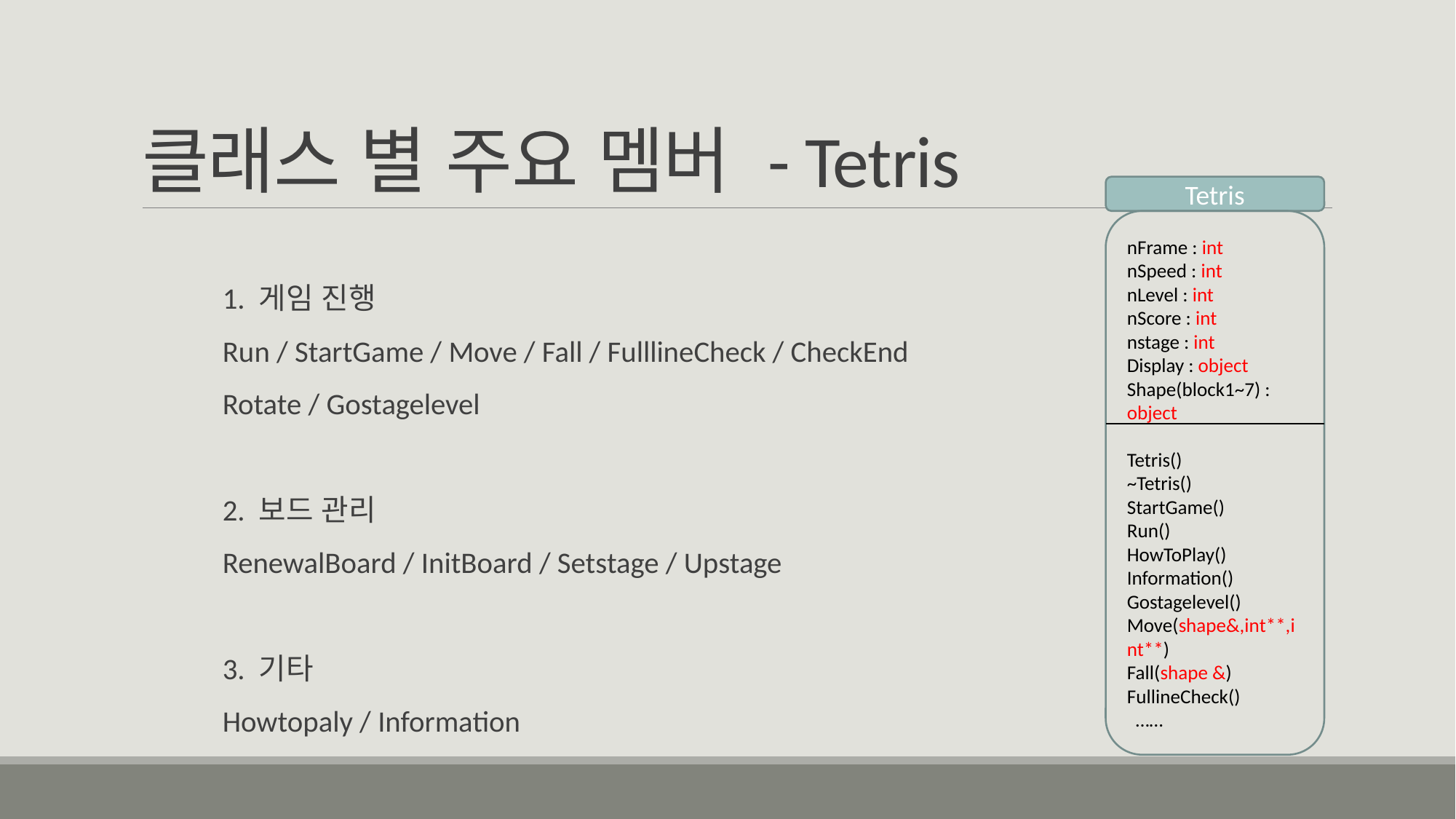

클래스 별 주요 멤버 - Tetris
Tetris
nFrame : int
nSpeed : int
nLevel : int
nScore : int
nstage : int
Display : object
Shape(block1~7) : object

Tetris()
~Tetris()
StartGame()
Run()
HowToPlay()
Information()
Gostagelevel()
Move(shape&,int**,int**)
Fall(shape &)
FullineCheck()
  ……

1. 게임 진행
Run / StartGame / Move / Fall / FulllineCheck / CheckEnd
Rotate / Gostagelevel

2. 보드 관리
RenewalBoard / InitBoard / Setstage / Upstage

3. 기타
Howtopaly / Information